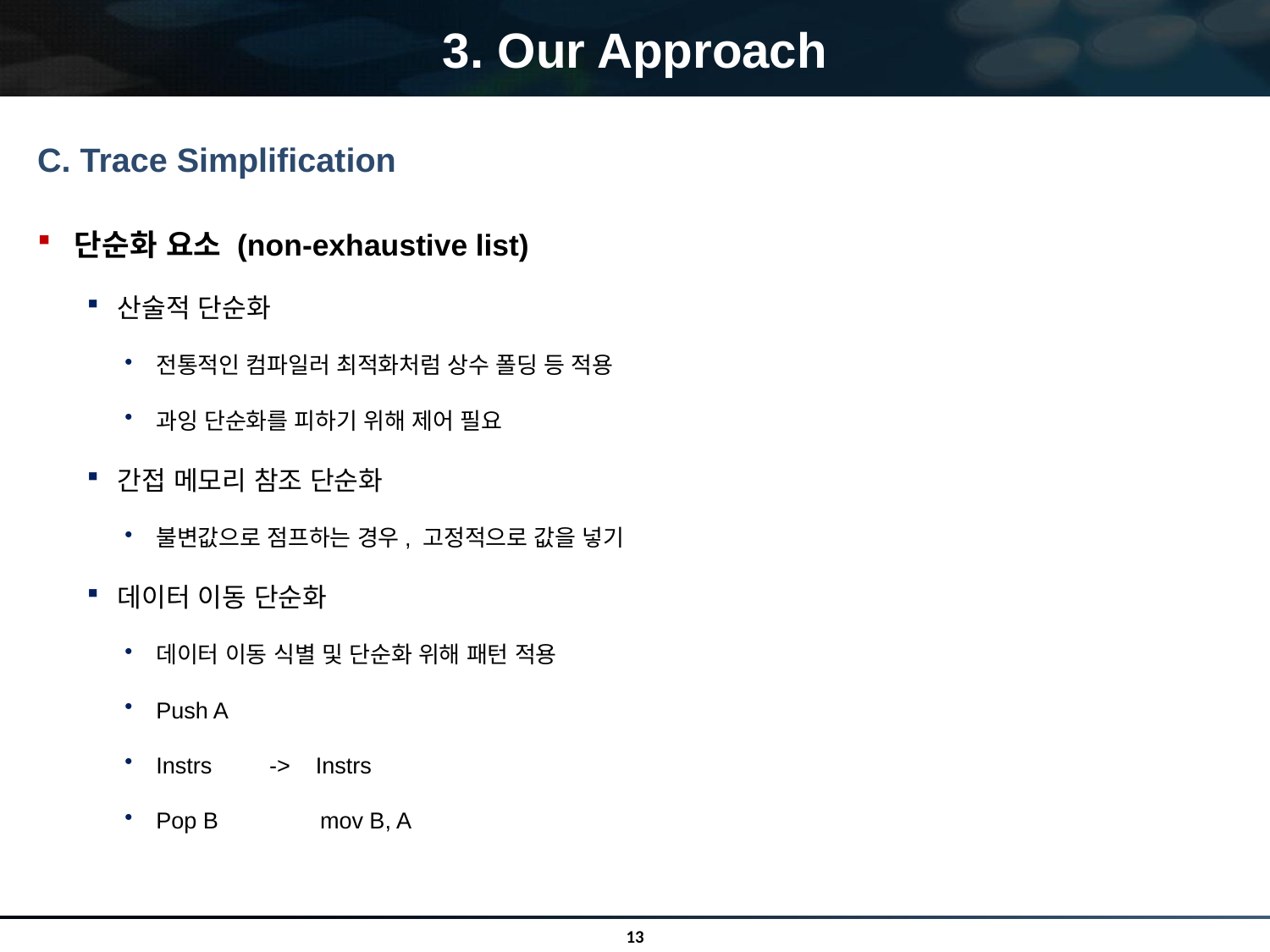

# 3. Our Approach
C. Trace Simplification
단순화 요소 (non-exhaustive list)
산술적 단순화
전통적인 컴파일러 최적화처럼 상수 폴딩 등 적용
과잉 단순화를 피하기 위해 제어 필요
간접 메모리 참조 단순화
불변값으로 점프하는 경우, 고정적으로 값을 넣기
데이터 이동 단순화
데이터 이동 식별 및 단순화 위해 패턴 적용
Push A
Instrs         ->    Instrs
Pop B                mov B, A